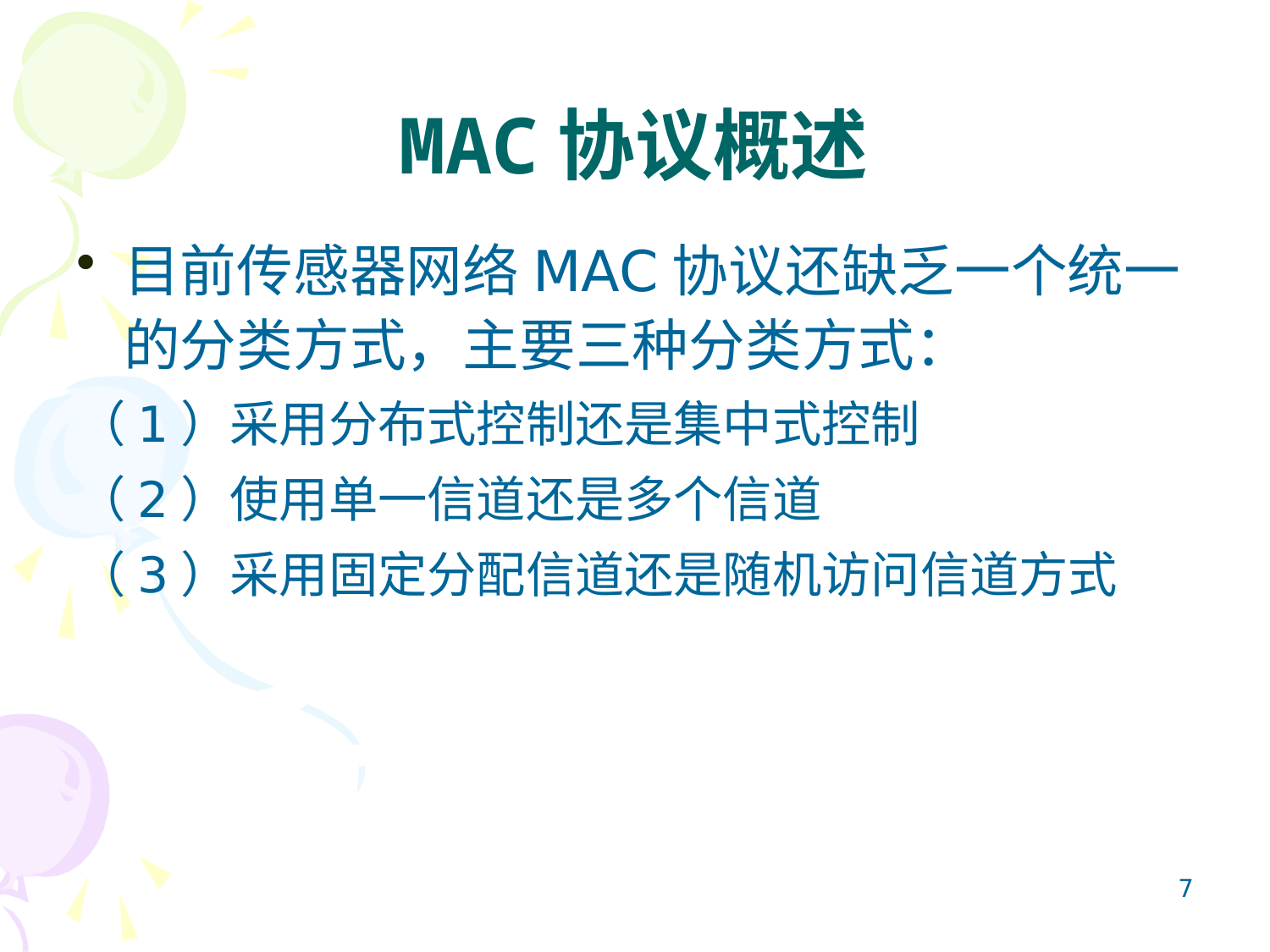

# MAC协议概述
目前传感器网络MAC协议还缺乏一个统一的分类方式，主要三种分类方式：
（1）采用分布式控制还是集中式控制
（2）使用单一信道还是多个信道
（3）采用固定分配信道还是随机访问信道方式

7